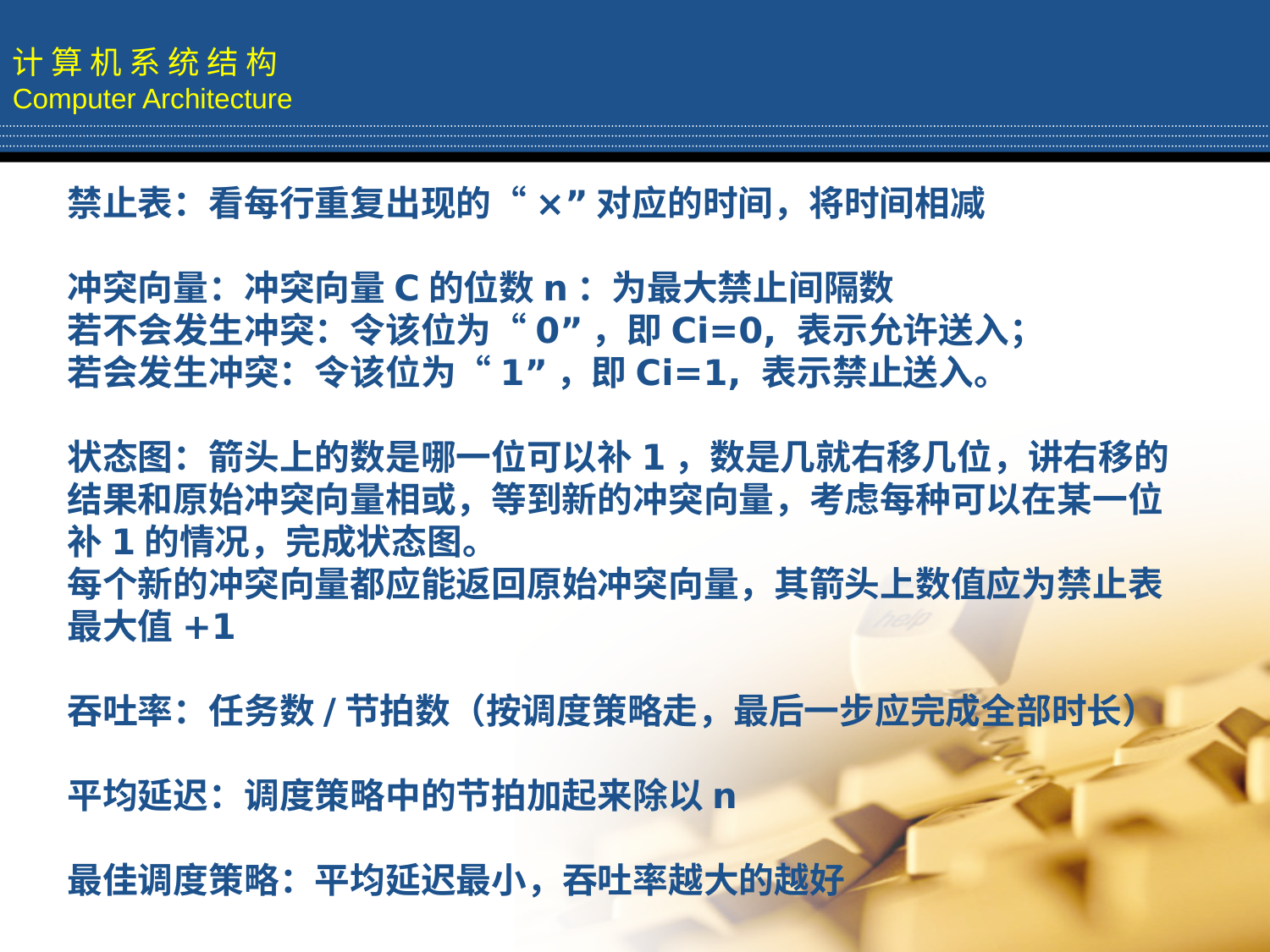

禁止表：看每行重复出现的“×”对应的时间，将时间相减

冲突向量：冲突向量C的位数n：为最大禁止间隔数
若不会发生冲突：令该位为“0”，即Ci=0, 表示允许送入；
若会发生冲突：令该位为“1”，即Ci=1, 表示禁止送入。

状态图：箭头上的数是哪一位可以补1，数是几就右移几位，讲右移的结果和原始冲突向量相或，等到新的冲突向量，考虑每种可以在某一位补1的情况，完成状态图。
每个新的冲突向量都应能返回原始冲突向量，其箭头上数值应为禁止表最大值+1

吞吐率：任务数/节拍数（按调度策略走，最后一步应完成全部时长）

平均延迟：调度策略中的节拍加起来除以n

最佳调度策略：平均延迟最小，吞吐率越大的越好